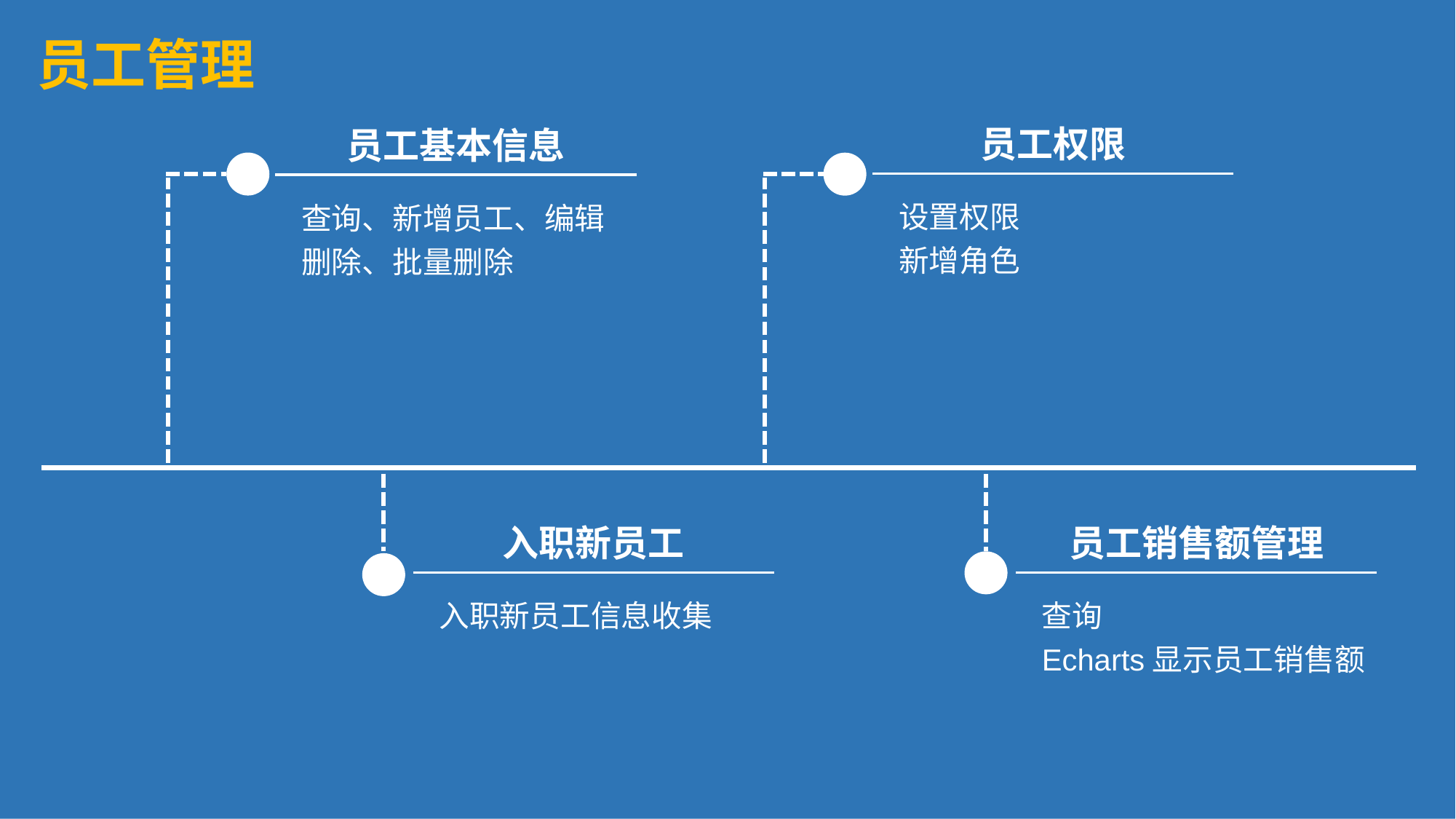

员工管理
员工权限
员工基本信息

设置权限
新增角色
查询、新增员工、编辑
删除、批量删除

入职新员工
员工销售额管理
入职新员工信息收集
查询
Echarts显示员工销售额